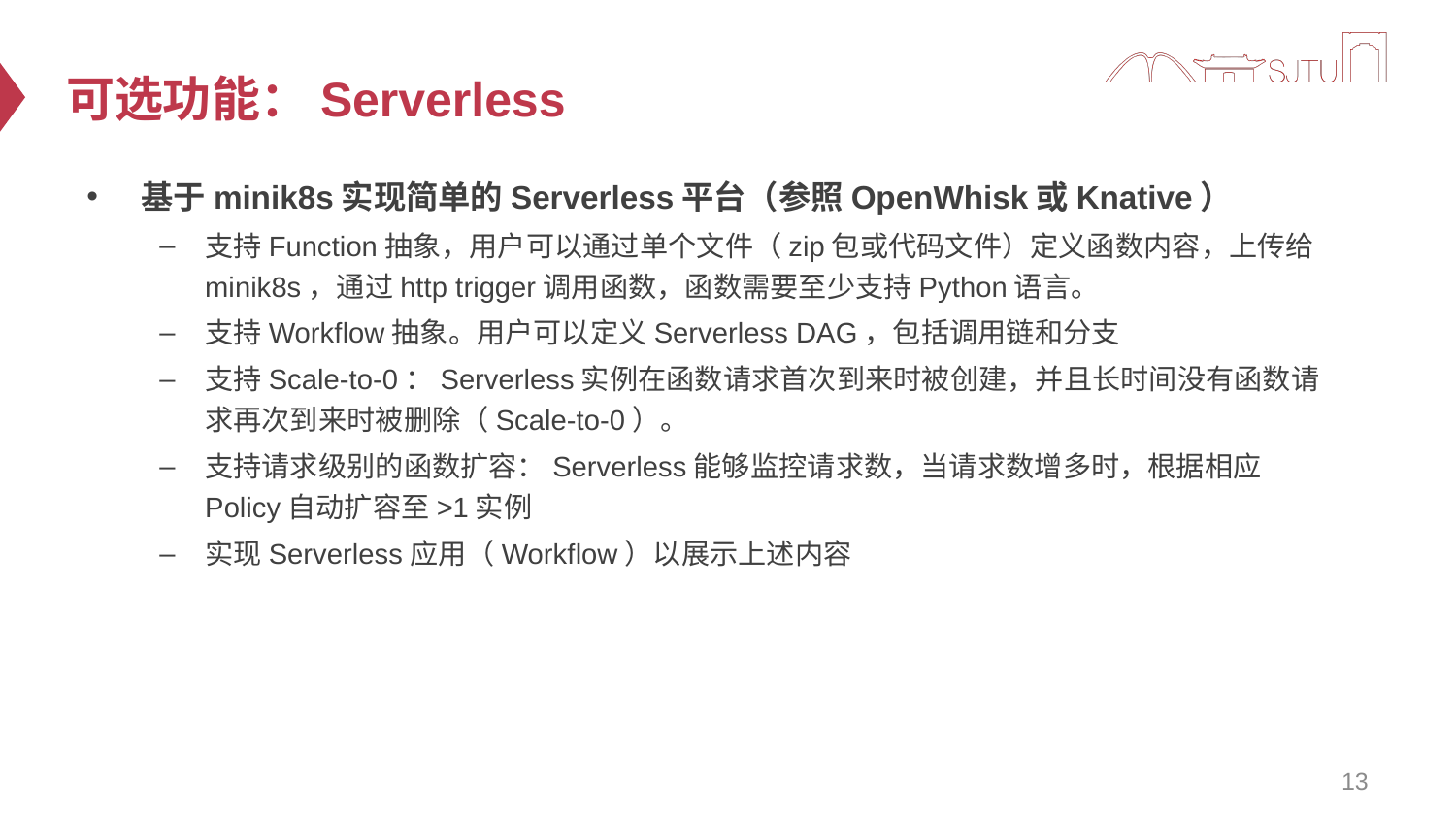

# 可选功能：Serverless
基于minik8s实现简单的Serverless平台（参照OpenWhisk或Knative）
支持Function抽象，用户可以通过单个文件（zip包或代码文件）定义函数内容，上传给minik8s，通过http trigger调用函数，函数需要至少支持Python语言。
支持Workflow抽象。用户可以定义Serverless DAG，包括调用链和分支
支持Scale-to-0：Serverless实例在函数请求首次到来时被创建，并且长时间没有函数请求再次到来时被删除（Scale-to-0）。
支持请求级别的函数扩容：Serverless能够监控请求数，当请求数增多时，根据相应Policy自动扩容至>1实例
实现Serverless应用（Workflow）以展示上述内容
13